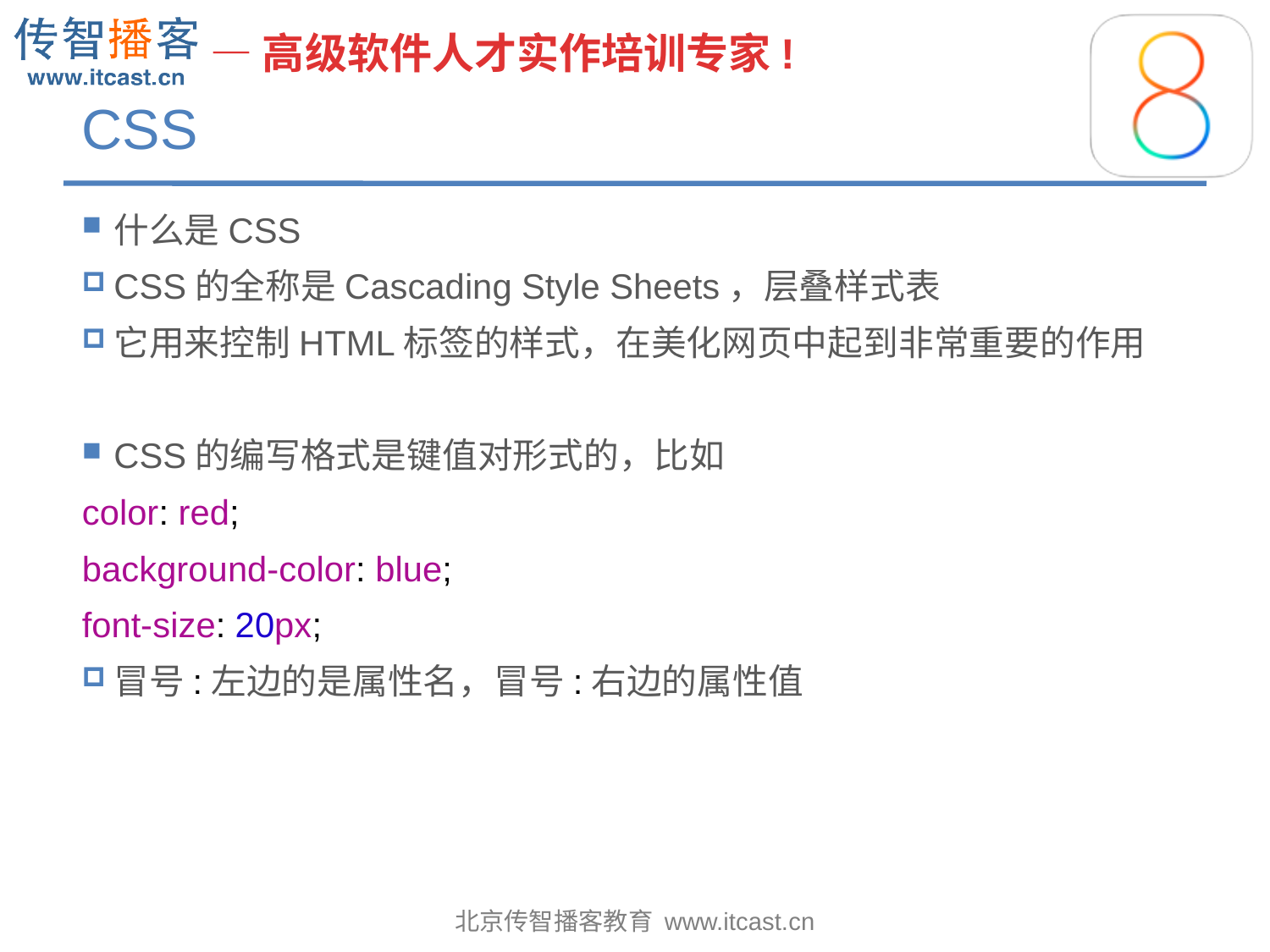

# CSS
什么是CSS
CSS的全称是Cascading Style Sheets，层叠样式表
它用来控制HTML标签的样式，在美化网页中起到非常重要的作用

CSS的编写格式是键值对形式的，比如
color: red;
background-color: blue;
font-size: 20px;
冒号:左边的是属性名，冒号:右边的属性值